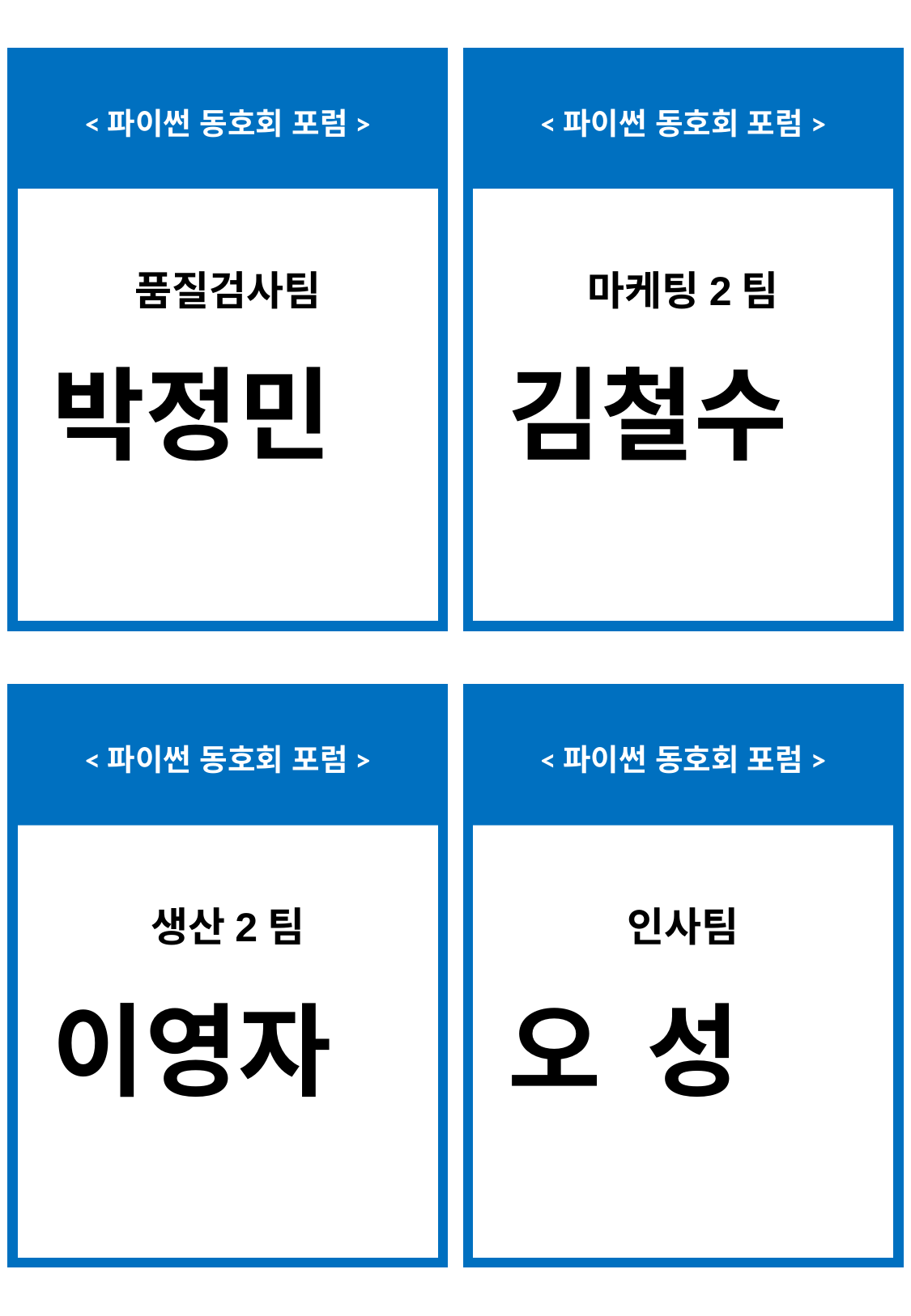

<파이썬 동호회 포럼>
<파이썬 동호회 포럼>
품질검사팀
마케팅2팀
박정민
김철수

<파이썬 동호회 포럼>
<파이썬 동호회 포럼>
생산2팀
인사팀
이영자
오  성